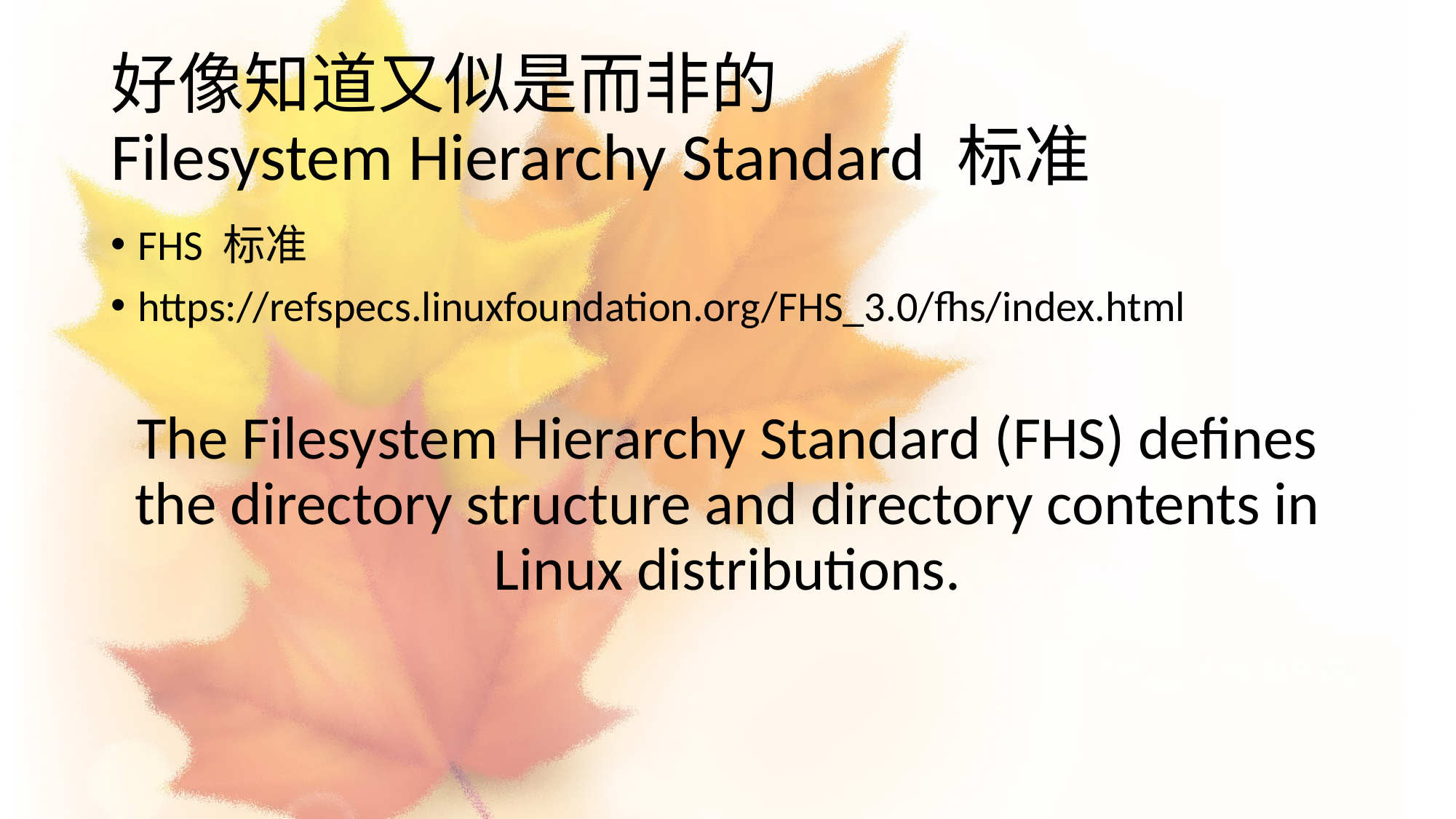

# 好像知道又似是而非的 Filesystem Hierarchy Standard 标准
FHS 标准
https://refspecs.linuxfoundation.org/FHS_3.0/fhs/index.html

The Filesystem Hierarchy Standard (FHS) defines the directory structure and directory contents in Linux distributions.